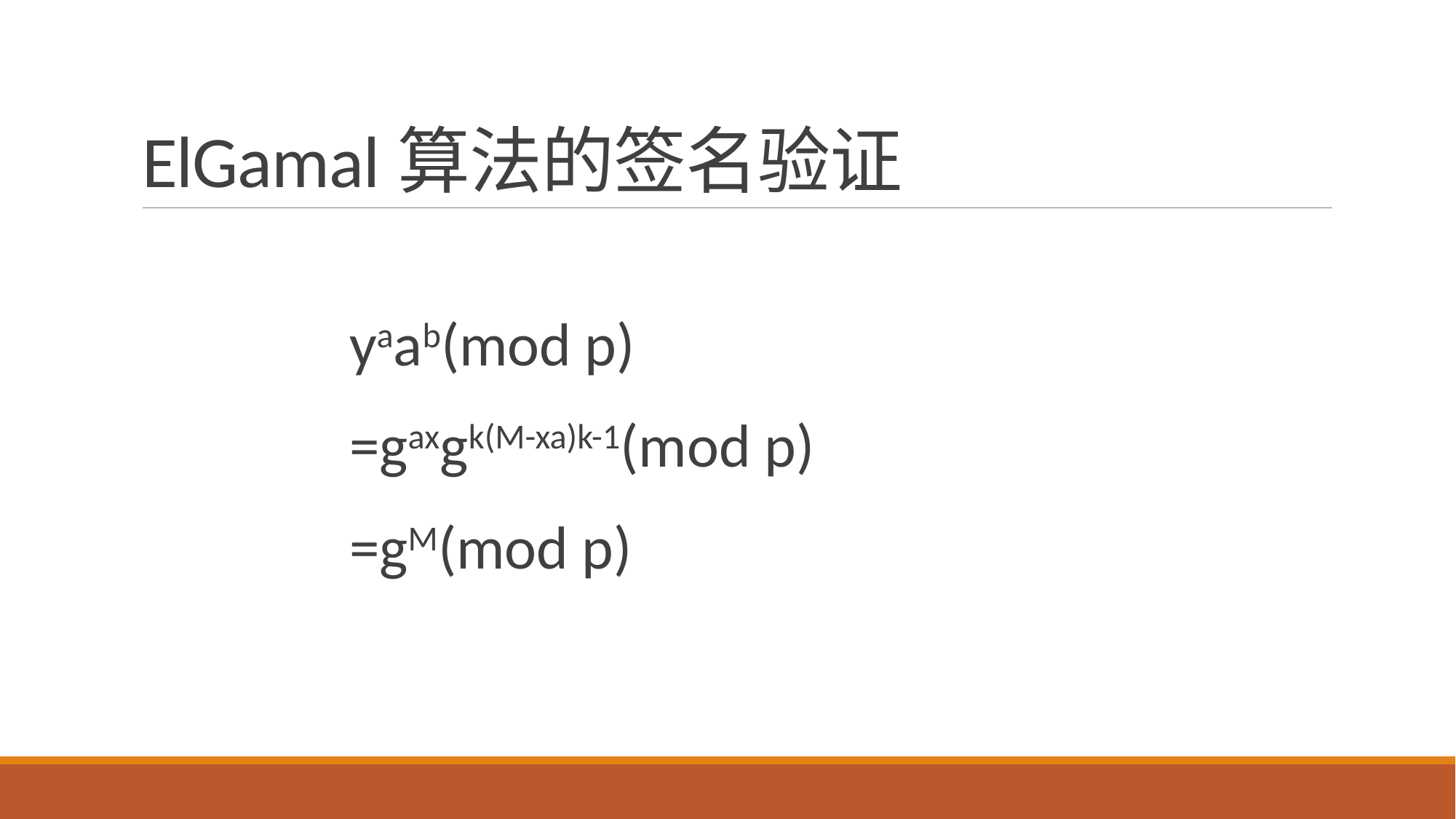

# ElGamal算法的签名验证

		yaab(mod p)
		=gaxgk(M-xa)k-1(mod p)
		=gM(mod p)